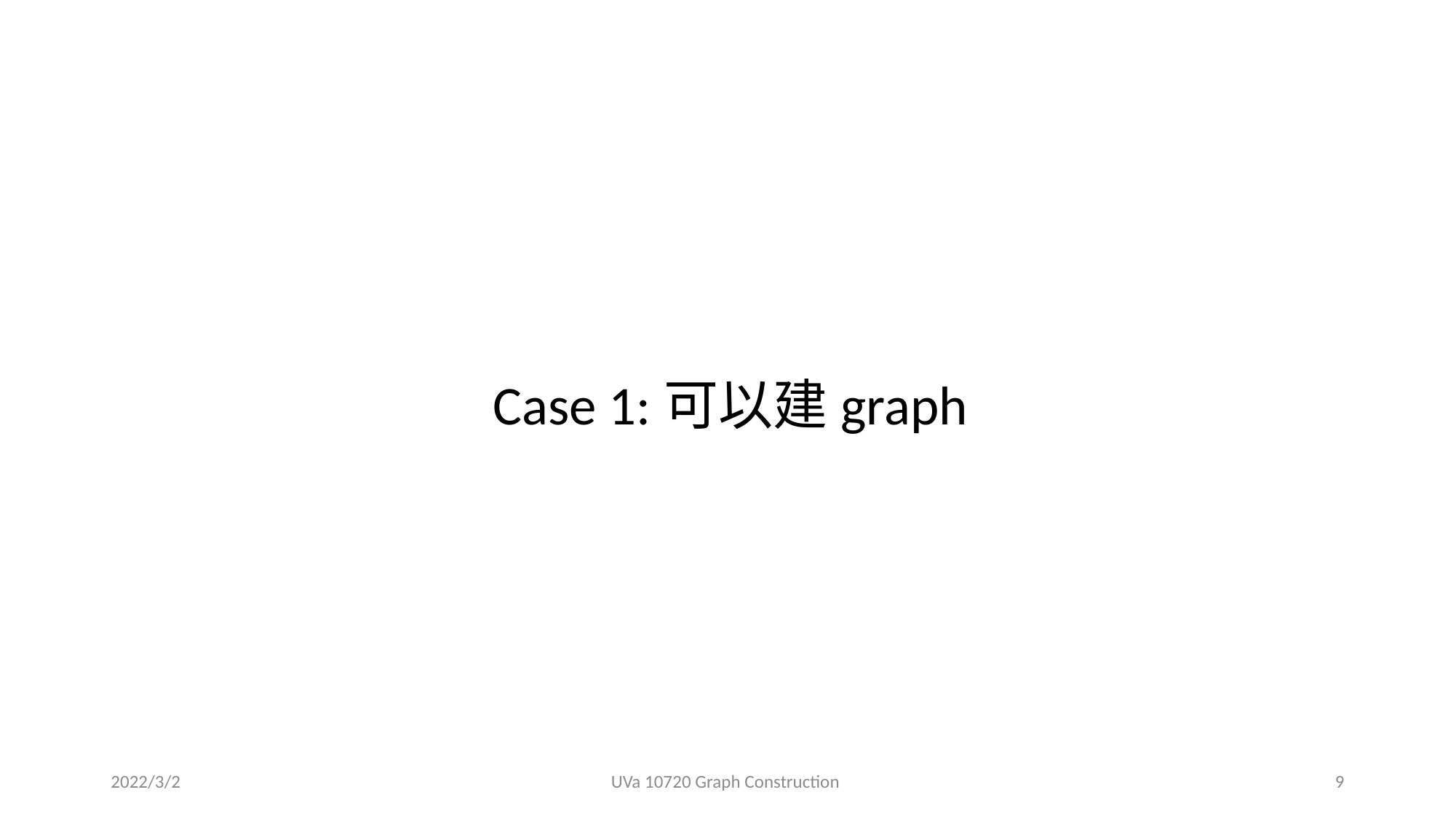

Case 1:可以建graph
2022/3/2
UVa 10720 Graph Construction
9